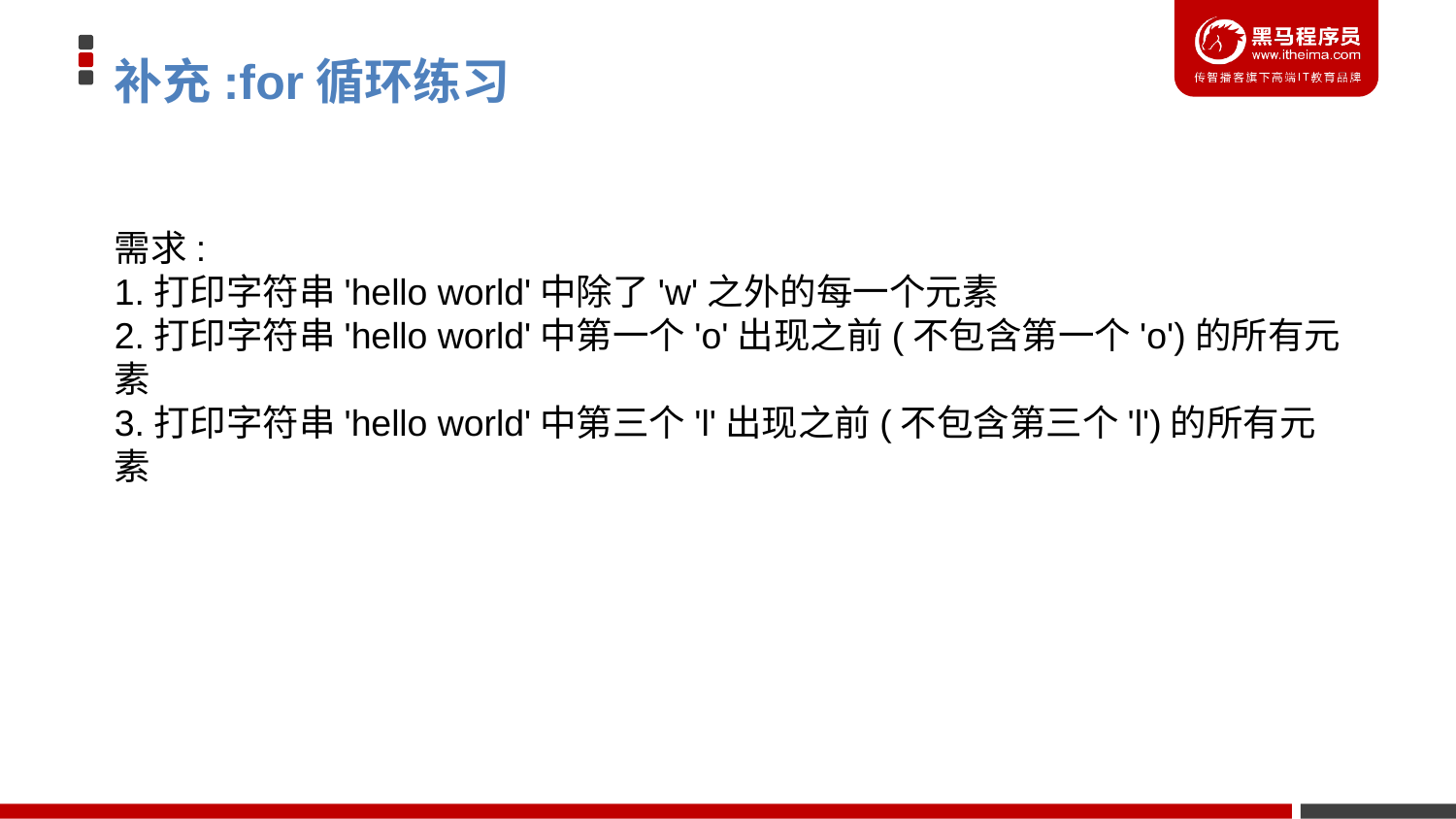

# 补充:for循环练习
需求:
1.打印字符串'hello world'中除了'w'之外的每一个元素
2.打印字符串'hello world'中第一个'o'出现之前(不包含第一个'o')的所有元素
3.打印字符串'hello world'中第三个'l'出现之前(不包含第三个'l')的所有元素